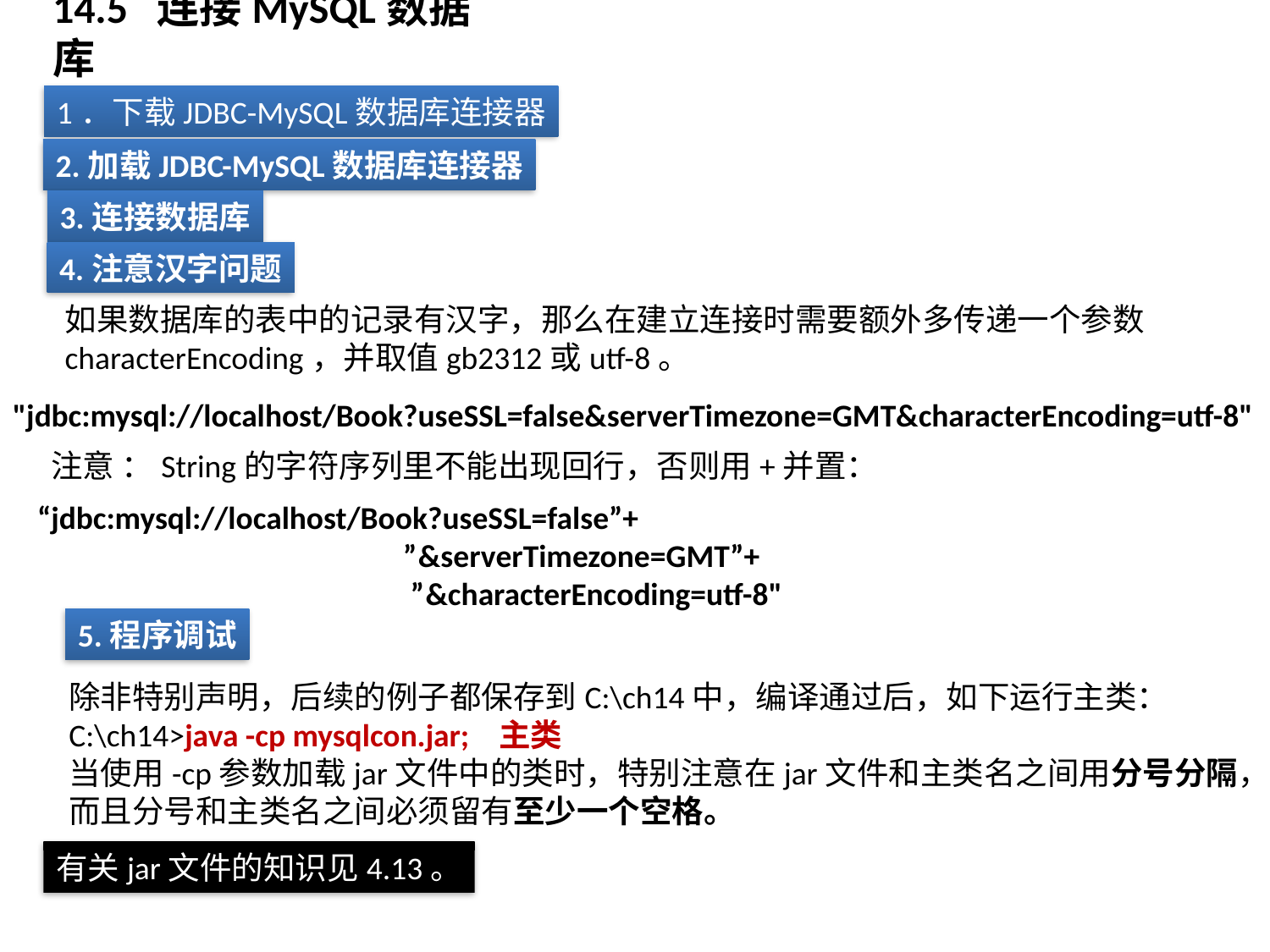

# 14.5  连接MySQL数据库
1．下载JDBC-MySQL数据库连接器
2.加载JDBC-MySQL数据库连接器
3.连接数据库
4.注意汉字问题
如果数据库的表中的记录有汉字，那么在建立连接时需要额外多传递一个参数characterEncoding，并取值gb2312或utf-8。
"jdbc:mysql://localhost/Book?useSSL=false&serverTimezone=GMT&characterEncoding=utf-8"
注意 ：String的字符序列里不能出现回行，否则用+并置：
“jdbc:mysql://localhost/Book?useSSL=false”+
                                                   ”&serverTimezone=GMT”+
                                                    ”&characterEncoding=utf-8"
5.程序调试
除非特别声明，后续的例子都保存到C:\ch14中，编译通过后，如下运行主类：
C:\ch14>java -cp mysqlcon.jar;   主类
当使用-cp参数加载jar文件中的类时，特别注意在jar文件和主类名之间用分号分隔，而且分号和主类名之间必须留有至少一个空格。
有关jar文件的知识见4.13。